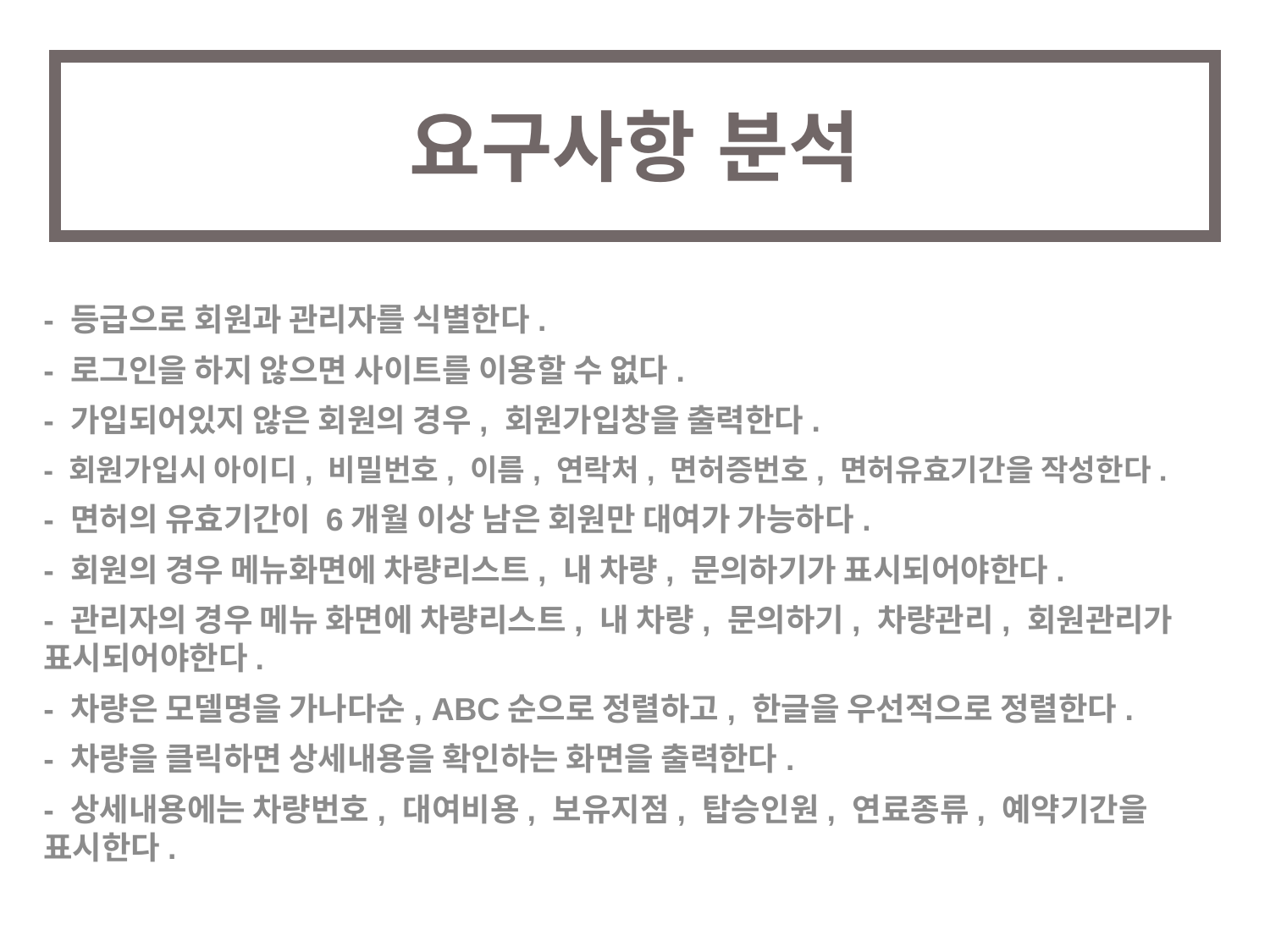

# 요구사항 분석
- 등급으로 회원과 관리자를 식별한다.
- 로그인을 하지 않으면 사이트를 이용할 수 없다.
- 가입되어있지 않은 회원의 경우, 회원가입창을 출력한다.
- 회원가입시 아이디, 비밀번호, 이름, 연락처, 면허증번호, 면허유효기간을 작성한다.
- 면허의 유효기간이 6개월 이상 남은 회원만 대여가 가능하다.
- 회원의 경우 메뉴화면에 차량리스트, 내 차량, 문의하기가 표시되어야한다.
- 관리자의 경우 메뉴 화면에 차량리스트, 내 차량, 문의하기, 차량관리, 회원관리가 표시되어야한다.
- 차량은 모델명을 가나다순, ABC순으로 정렬하고, 한글을 우선적으로 정렬한다.
- 차량을 클릭하면 상세내용을 확인하는 화면을 출력한다.
- 상세내용에는 차량번호, 대여비용, 보유지점, 탑승인원, 연료종류, 예약기간을 표시한다.